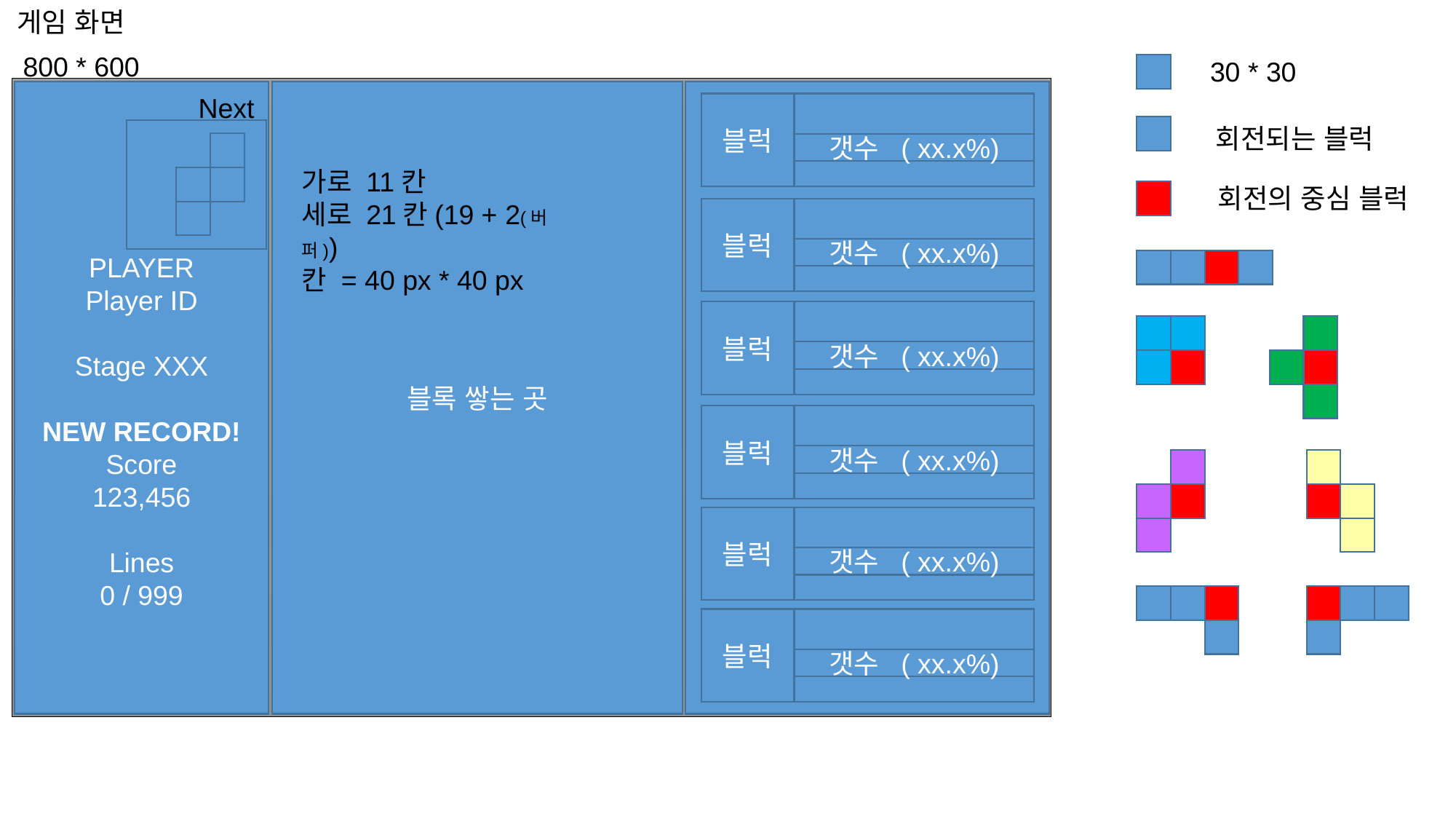

게임 화면
800 * 600
30 * 30

PLAYER
Player ID

Stage XXX

NEW RECORD!
Score
123,456

Lines
0 / 999
블록 쌓는 곳

Next
블럭

갯수  ( xx.x%)

회전되는 블럭

가로 11칸
세로 21칸(19 + 2(버퍼))
칸 = 40 px * 40 px
회전의 중심 블럭

블럭

갯수  ( xx.x%)

블럭

갯수  ( xx.x%)

블럭

갯수  ( xx.x%)

블럭

갯수  ( xx.x%)

블럭

갯수  ( xx.x%)